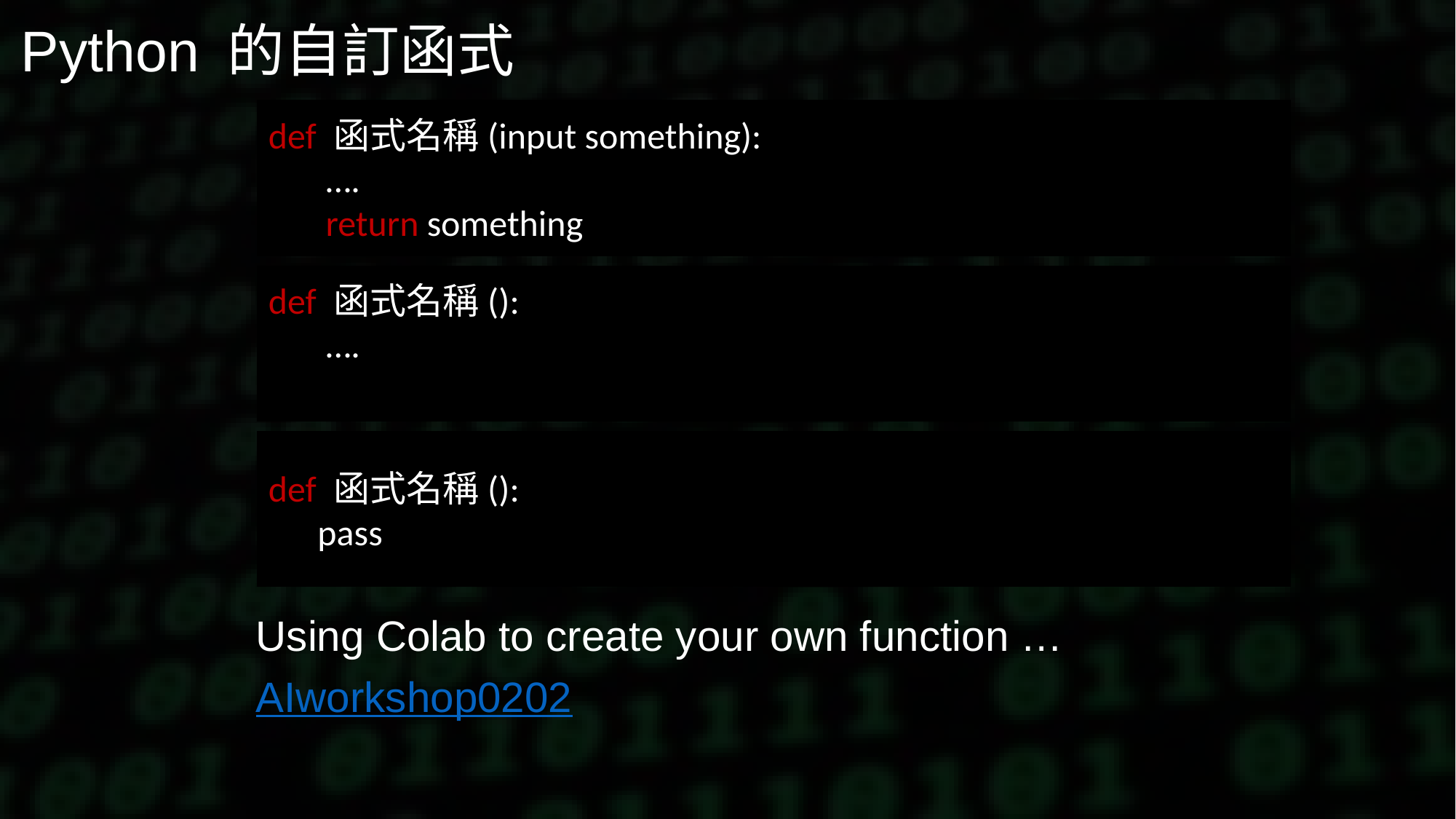

# Python 的自訂函式
def 函式名稱(input something):
       ….
       return something
def 函式名稱():
       ….

def 函式名稱():
      pass
Using Colab to create your own function …
AIworkshop0202